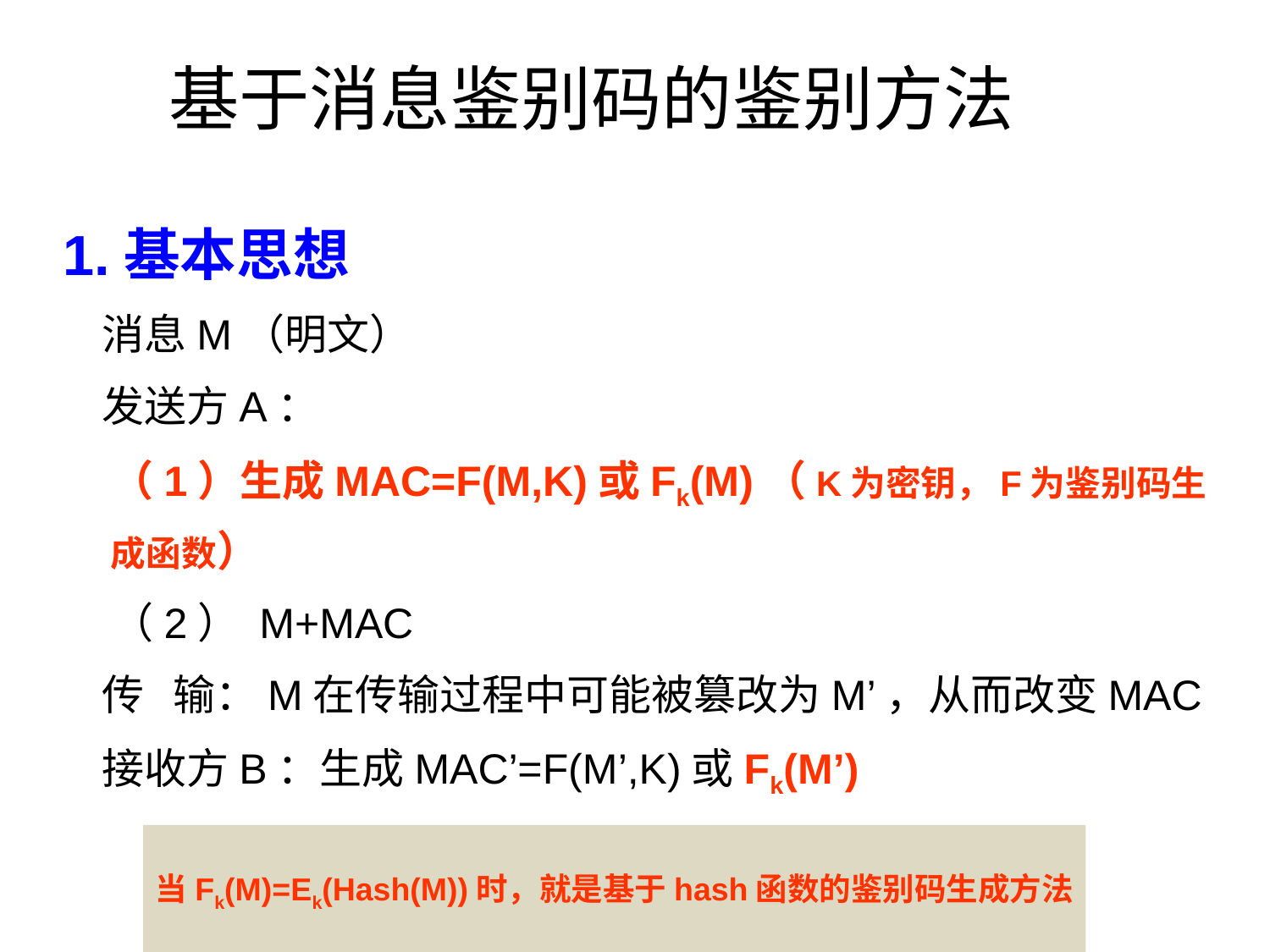

# 基于消息鉴别码的鉴别方法
1.基本思想
   消息M（明文）
   发送方A：
    （1）生成MAC=F(M,K)或Fk(M)（K为密钥，F为鉴别码生成函数）
    （2） M+MAC
   传   输：M在传输过程中可能被篡改为M’，从而改变MAC
   接收方B：生成MAC’=F(M’,K)或Fk(M’)
            比较MAC’=MAC?

当Fk(M)=Ek(Hash(M))时，就是基于hash函数的鉴别码生成方法